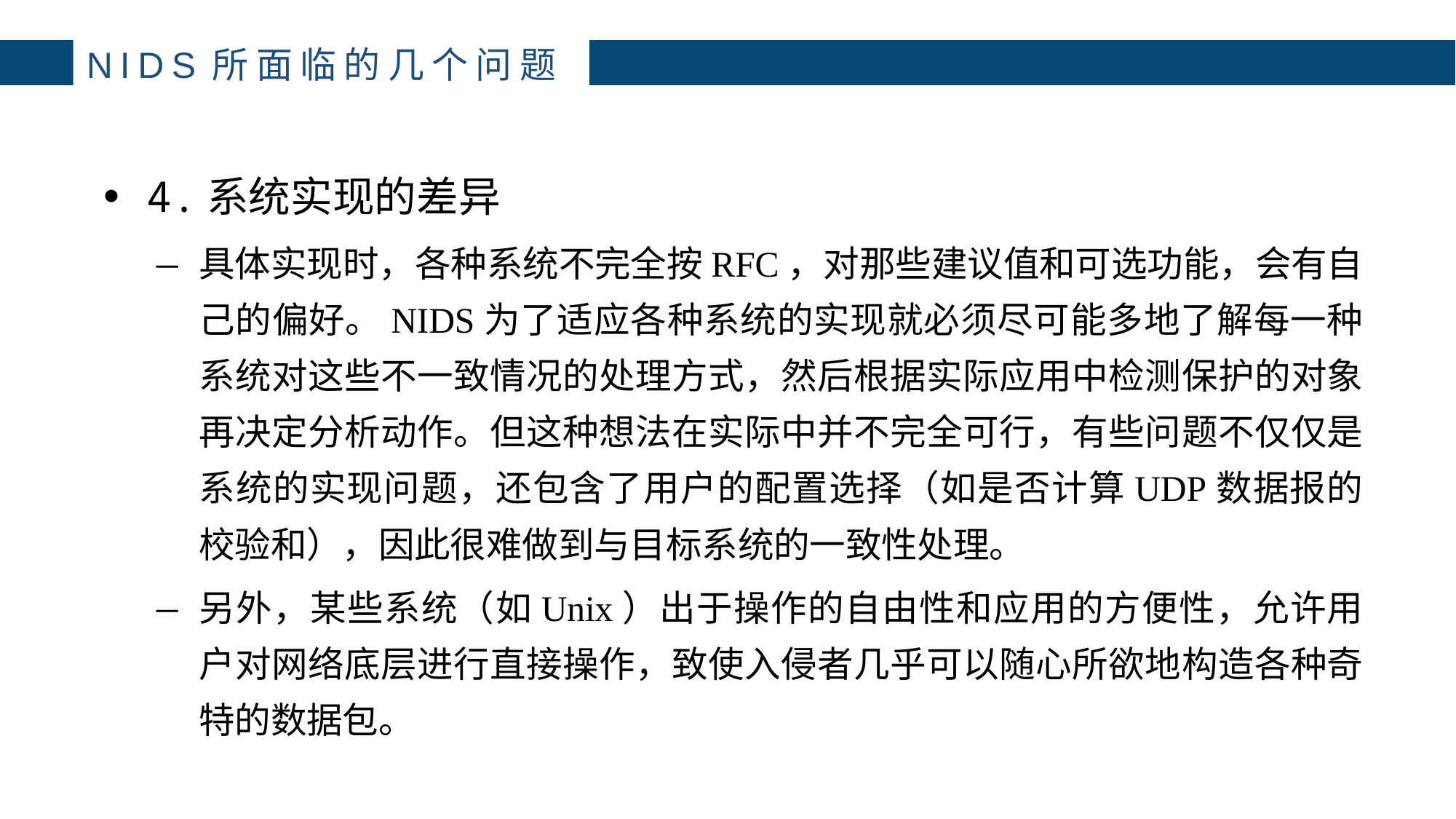

# NIDS所面临的几个问题
4.系统实现的差异
具体实现时，各种系统不完全按RFC，对那些建议值和可选功能，会有自己的偏好。NIDS为了适应各种系统的实现就必须尽可能多地了解每一种系统对这些不一致情况的处理方式，然后根据实际应用中检测保护的对象再决定分析动作。但这种想法在实际中并不完全可行，有些问题不仅仅是系统的实现问题，还包含了用户的配置选择（如是否计算UDP数据报的校验和），因此很难做到与目标系统的一致性处理。
另外，某些系统（如Unix）出于操作的自由性和应用的方便性，允许用户对网络底层进行直接操作，致使入侵者几乎可以随心所欲地构造各种奇特的数据包。